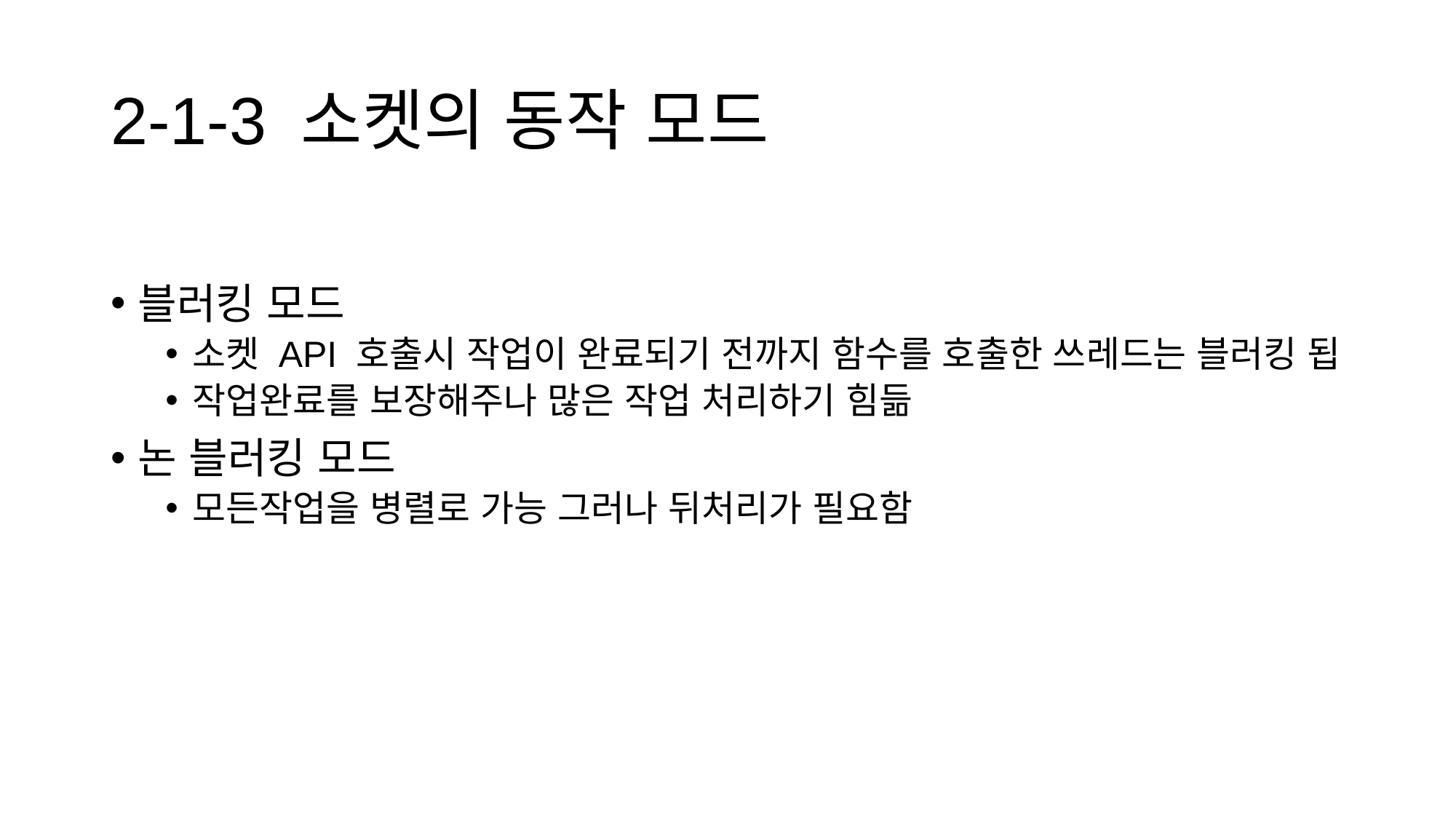

# 2-1-3 소켓의 동작 모드

블러킹 모드
소켓 API 호출시 작업이 완료되기 전까지 함수를 호출한 쓰레드는 블러킹 됩
작업완료를 보장해주나 많은 작업 처리하기 힘듦
논 블러킹 모드
모든작업을 병렬로 가능 그러나 뒤처리가 필요함